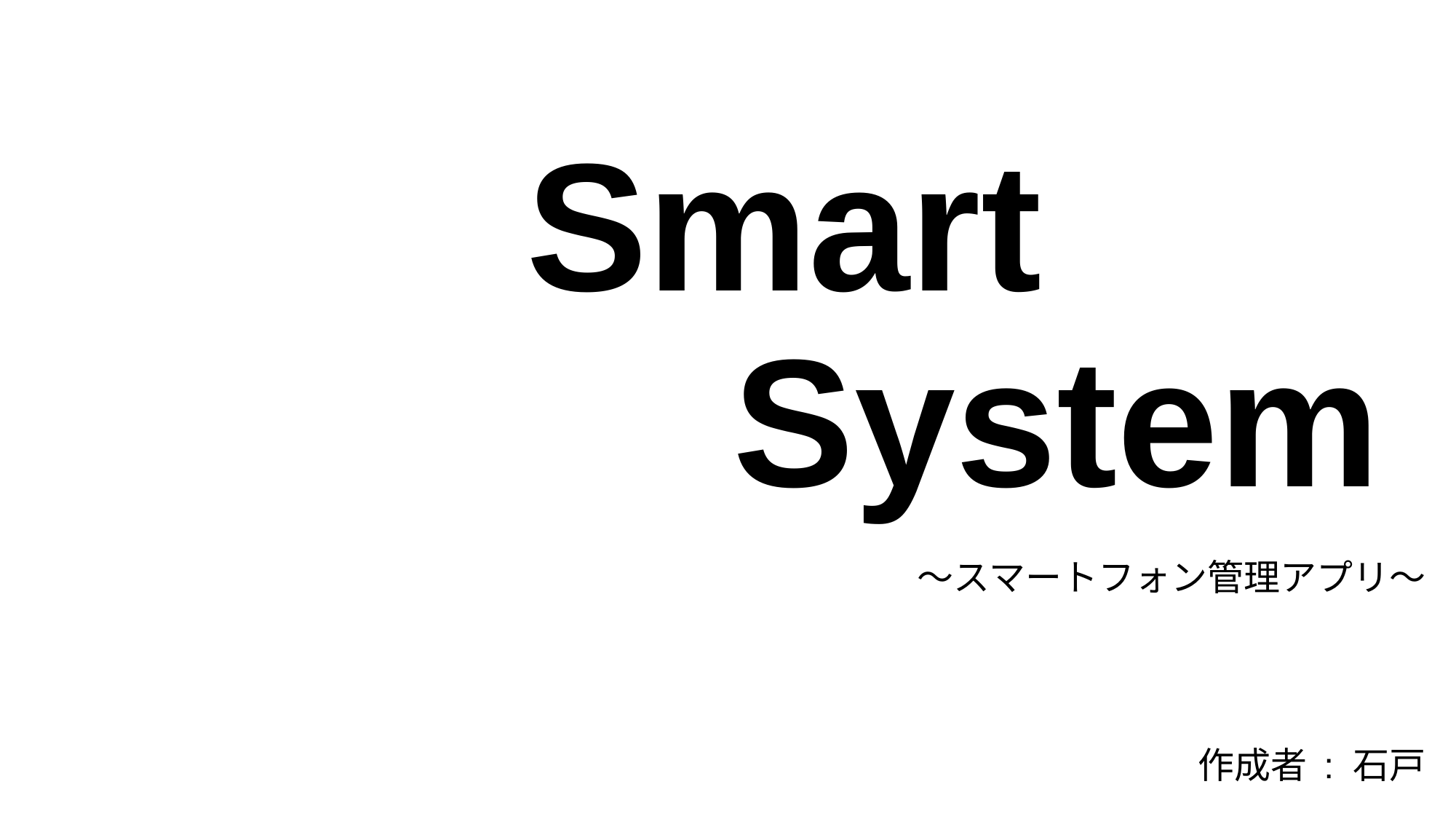

# Smart System
～スマートフォン管理アプリ～
作成者 : 石戸